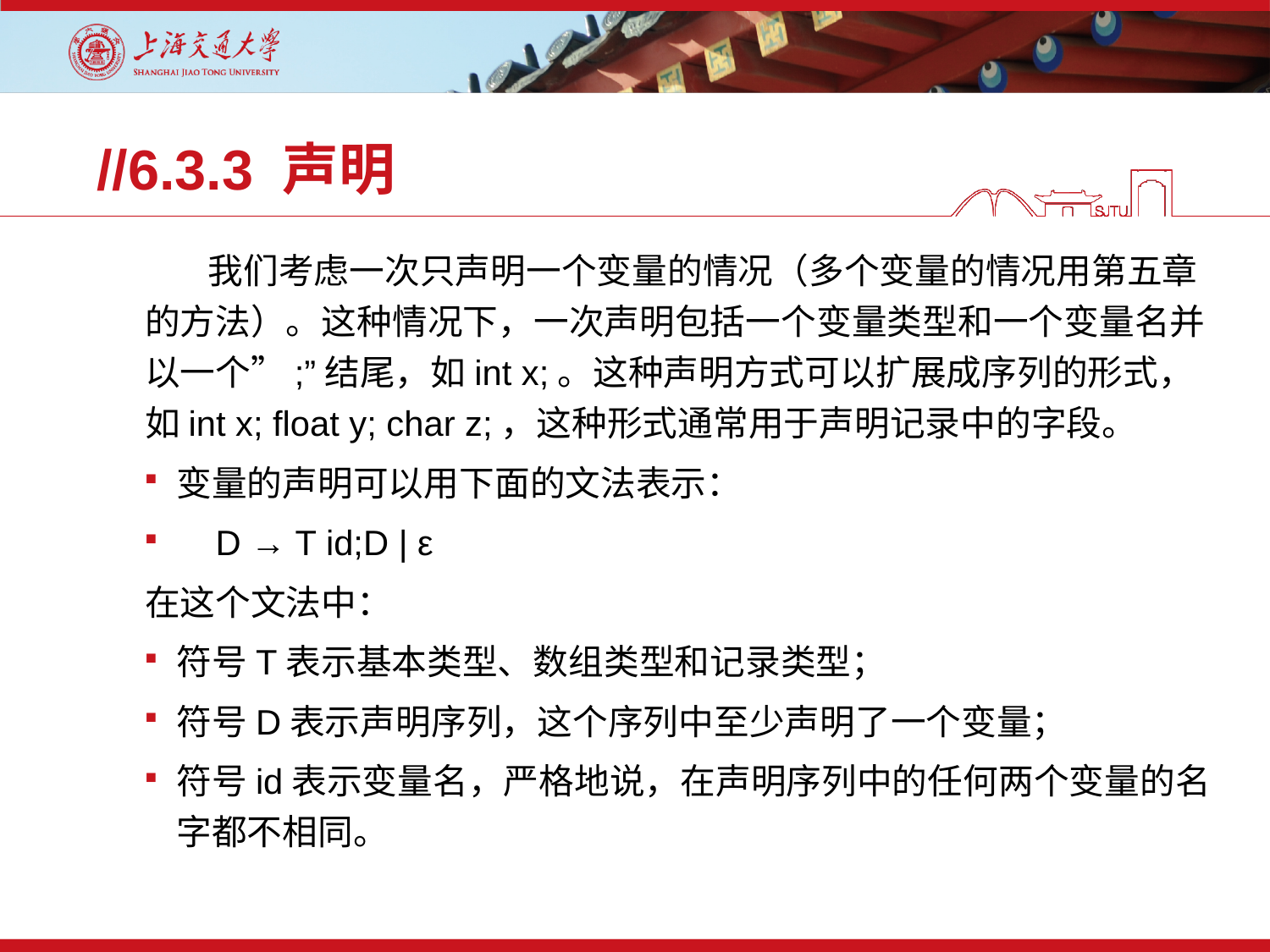

# //6.3.3 声明
       我们考虑一次只声明一个变量的情况（多个变量的情况用第五章的方法）。这种情况下，一次声明包括一个变量类型和一个变量名并以一个”;”结尾，如int x;。这种声明方式可以扩展成序列的形式，如int x; float y; char z;，这种形式通常用于声明记录中的字段。
变量的声明可以用下面的文法表示：
    D → T id;D | ε
在这个文法中：
符号T表示基本类型、数组类型和记录类型；
符号D表示声明序列，这个序列中至少声明了一个变量；
符号id表示变量名，严格地说，在声明序列中的任何两个变量的名字都不相同。